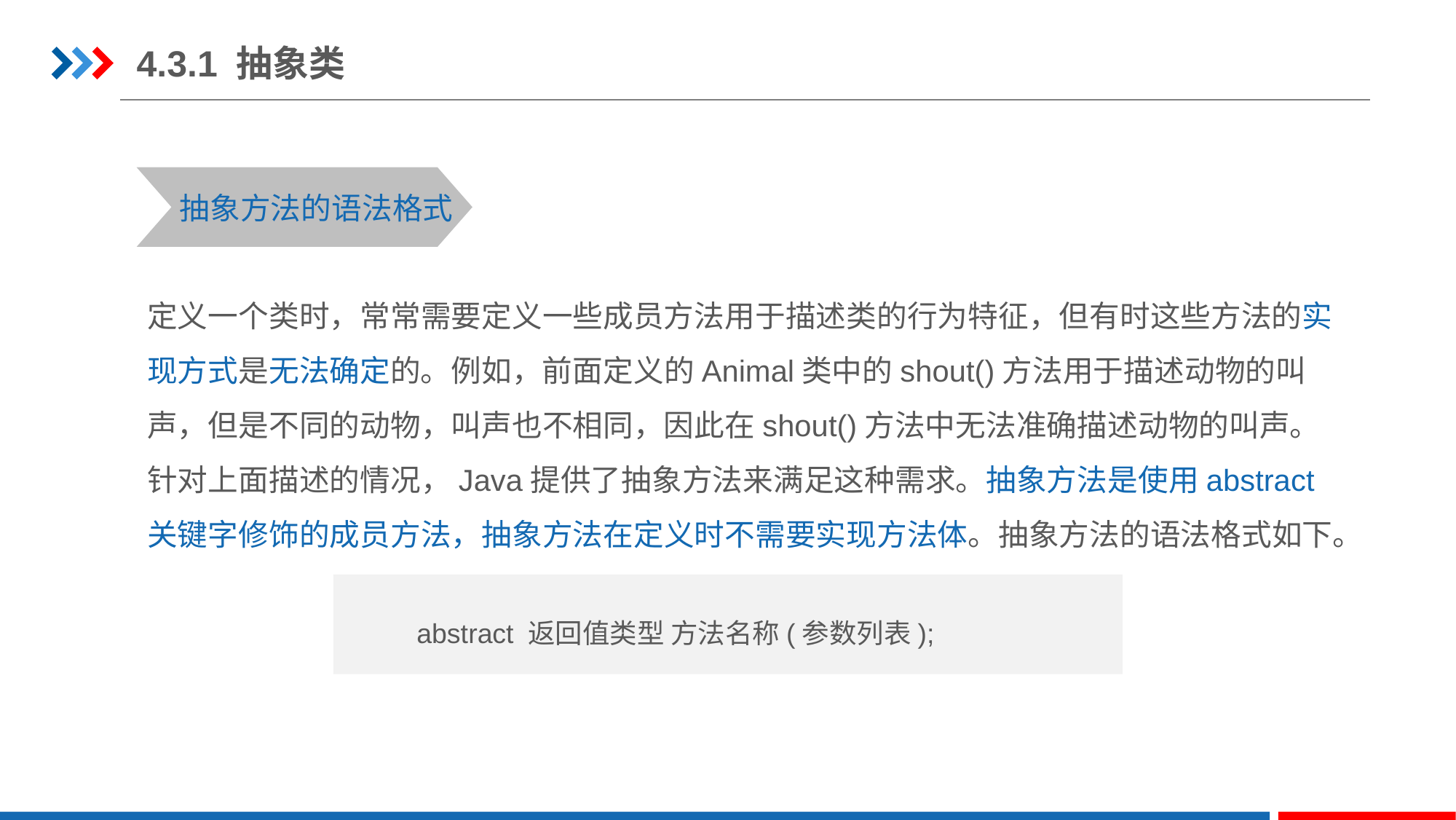

4.3.1 抽象类

抽象方法的语法格式
定义一个类时，常常需要定义一些成员方法用于描述类的行为特征，但有时这些方法的实现方式是无法确定的。例如，前面定义的Animal类中的shout()方法用于描述动物的叫声，但是不同的动物，叫声也不相同，因此在shout()方法中无法准确描述动物的叫声。
针对上面描述的情况，Java提供了抽象方法来满足这种需求。抽象方法是使用abstract关键字修饰的成员方法，抽象方法在定义时不需要实现方法体。抽象方法的语法格式如下。
abstract 返回值类型 方法名称(参数列表);